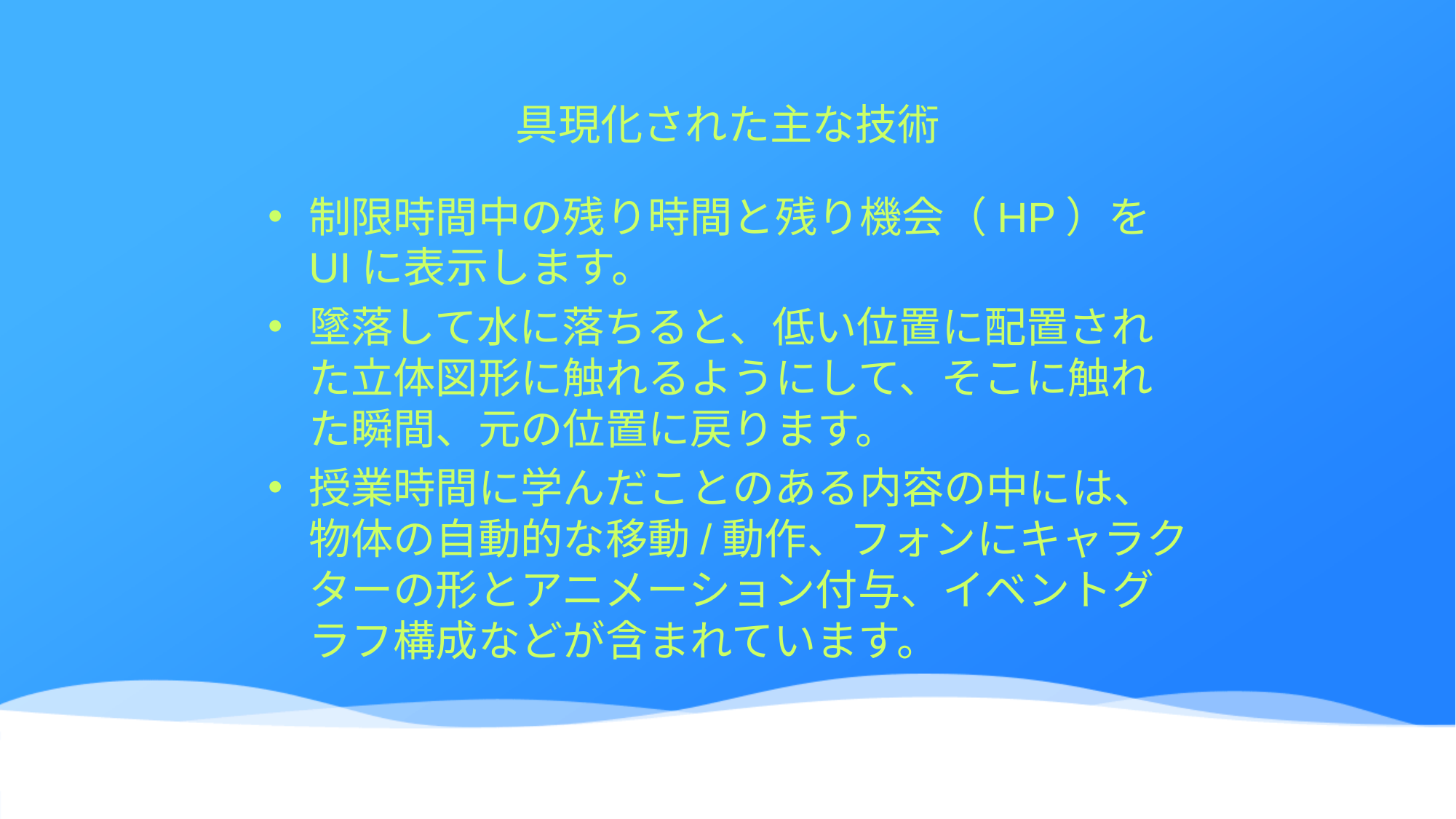

# 具現化された主な技術
制限時間中の残り時間と残り機会（HP）をUIに表示します。
墜落して水に落ちると、低い位置に配置された立体図形に触れるようにして、そこに触れた瞬間、元の位置に戻ります。
授業時間に学んだことのある内容の中には、物体の自動的な移動/動作、フォンにキャラクターの形とアニメーション付与、イベントグラフ構成などが含まれています。